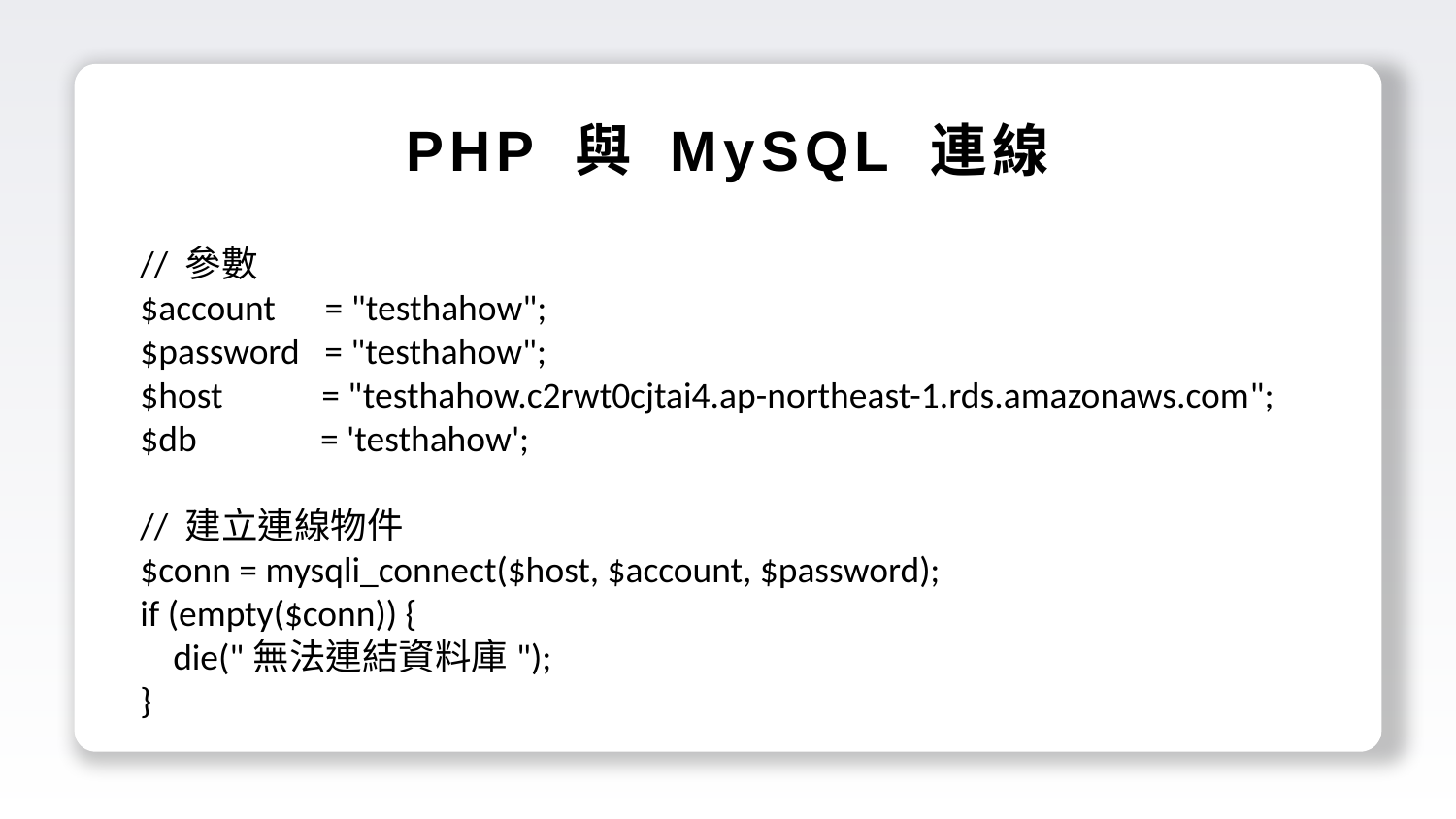

PHP 與 MySQL 連線
// 參數
$account      = "testhahow";
$password   = "testhahow";
$host            = "testhahow.c2rwt0cjtai4.ap-northeast-1.rds.amazonaws.com";
$db               = 'testhahow';

// 建立連線物件
$conn = mysqli_connect($host, $account, $password);
if (empty($conn)) {
    die("無法連結資料庫");
}